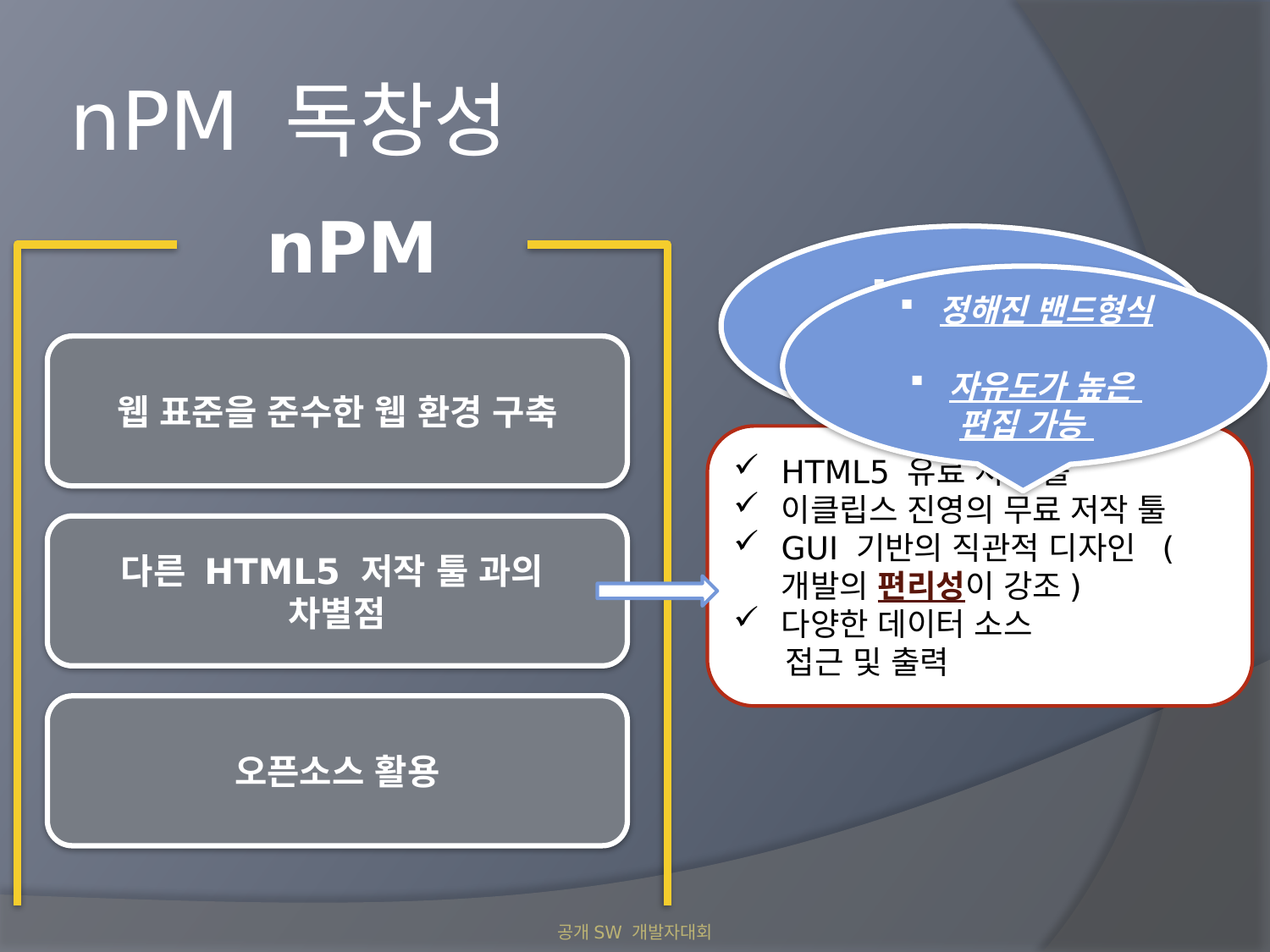

# nPM 독창성
nPM
태그타이핑
문법요소검사
제품 변환(adobe)
정해진 밴드형식

자유도가 높은
편집 가능
웹 표준을 준수한 웹 환경 구축
HTML5 유료 저작 툴
이클립스 진영의 무료 저작 툴
GUI 기반의 직관적 디자인  (개발의 편리성이 강조)
다양한 데이터 소스
     접근 및 출력
다른 HTML5 저작 툴 과의
차별점

오픈소스 활용
공개SW 개발자대회